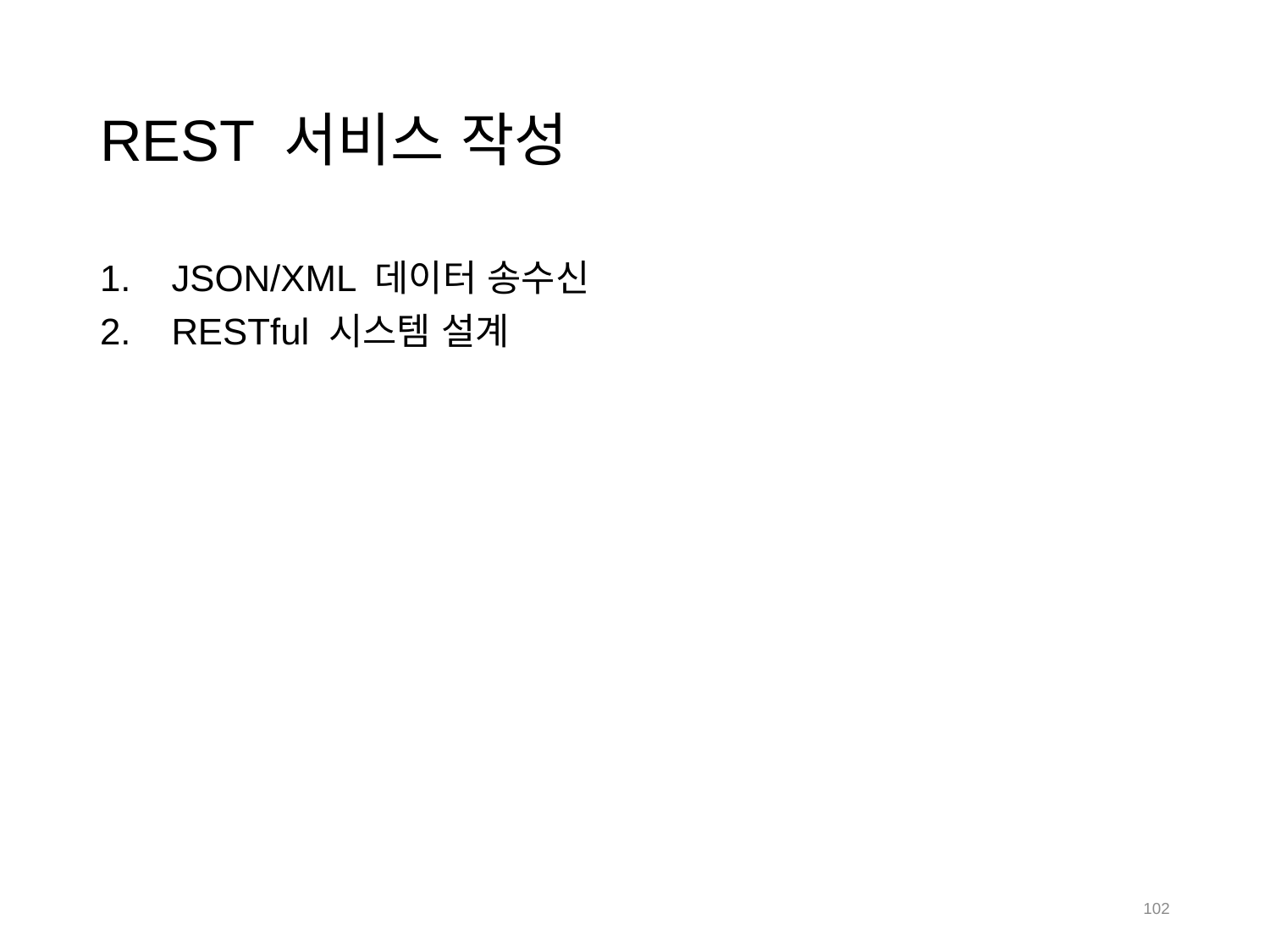

# REST 서비스 작성
JSON/XML 데이터 송수신
RESTful 시스템 설계
102